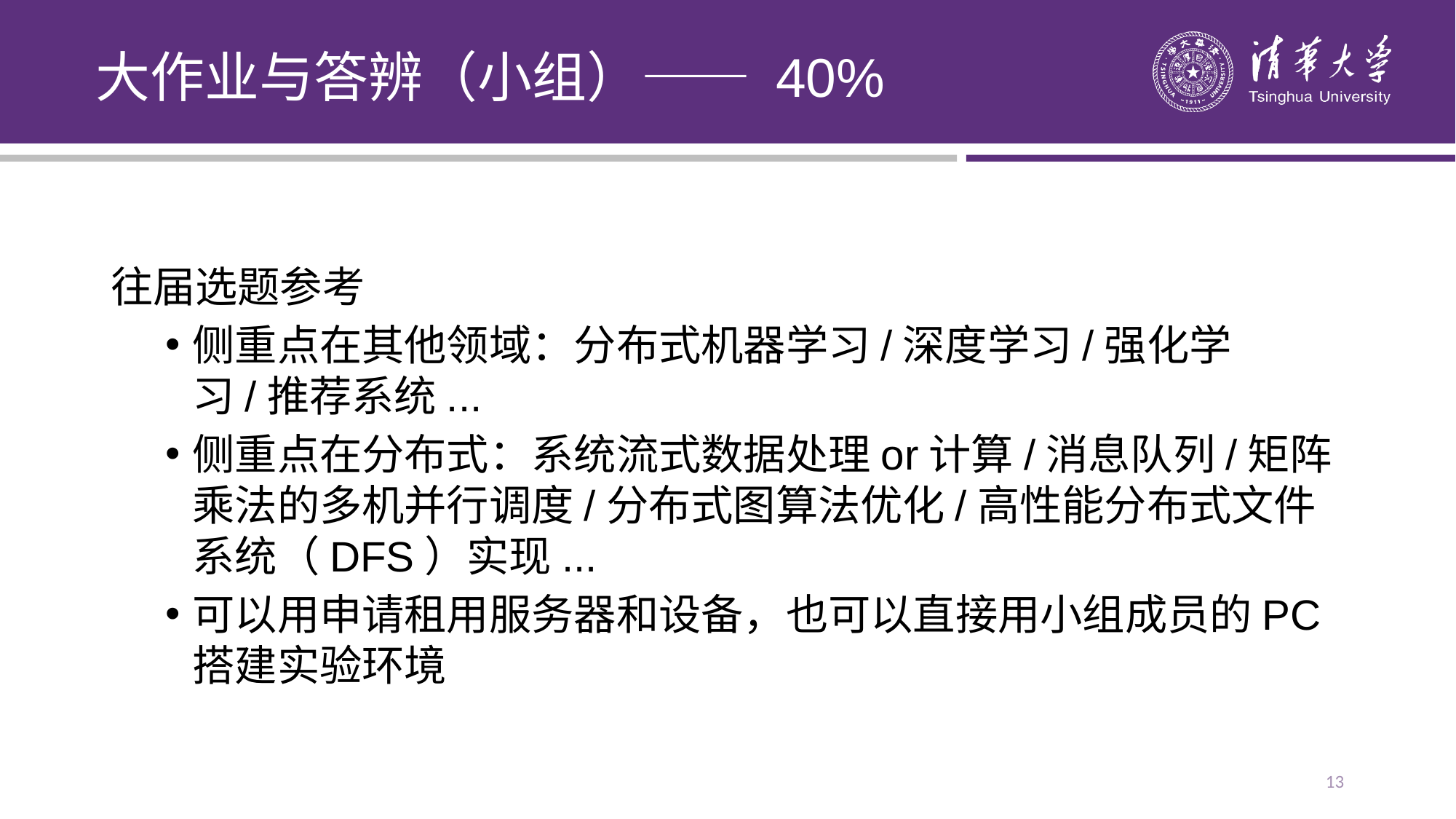

大作业与答辨（小组）—— 40%
往届选题参考
侧重点在其他领域：分布式机器学习/深度学习/强化学习/推荐系统...
侧重点在分布式：系统流式数据处理or计算/消息队列/矩阵乘法的多机并行调度/分布式图算法优化/高性能分布式文件系统（DFS）实现...
可以用申请租用服务器和设备，也可以直接用小组成员的PC搭建实验环境
13